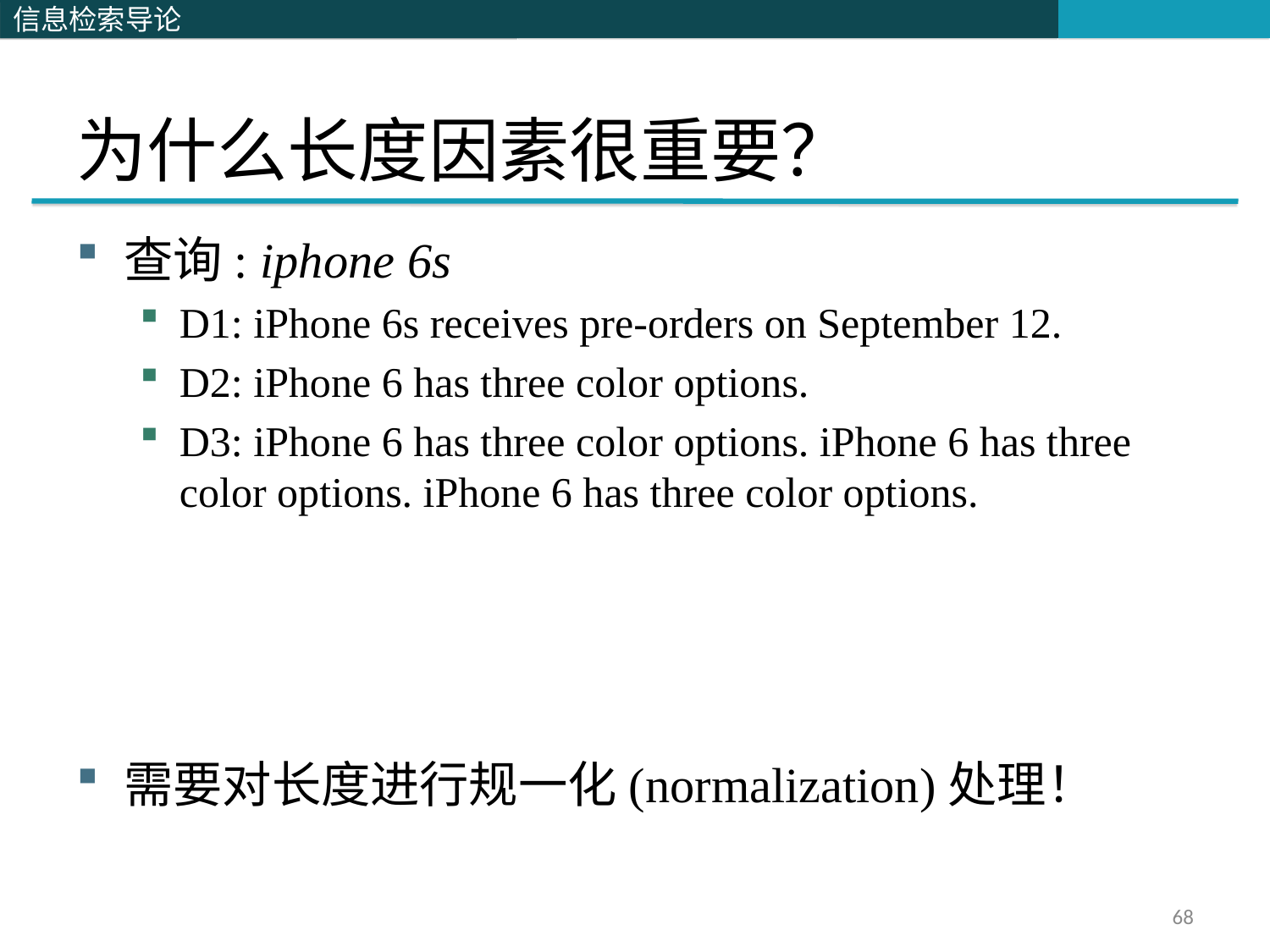

# 为什么长度因素很重要？
查询: iphone 6s
D1: iPhone 6s receives pre-orders on September 12.
D2: iPhone 6 has three color options.
D3: iPhone 6 has three color options. iPhone 6 has three color options. iPhone 6 has three color options.

需要对长度进行规一化(normalization)处理！

68